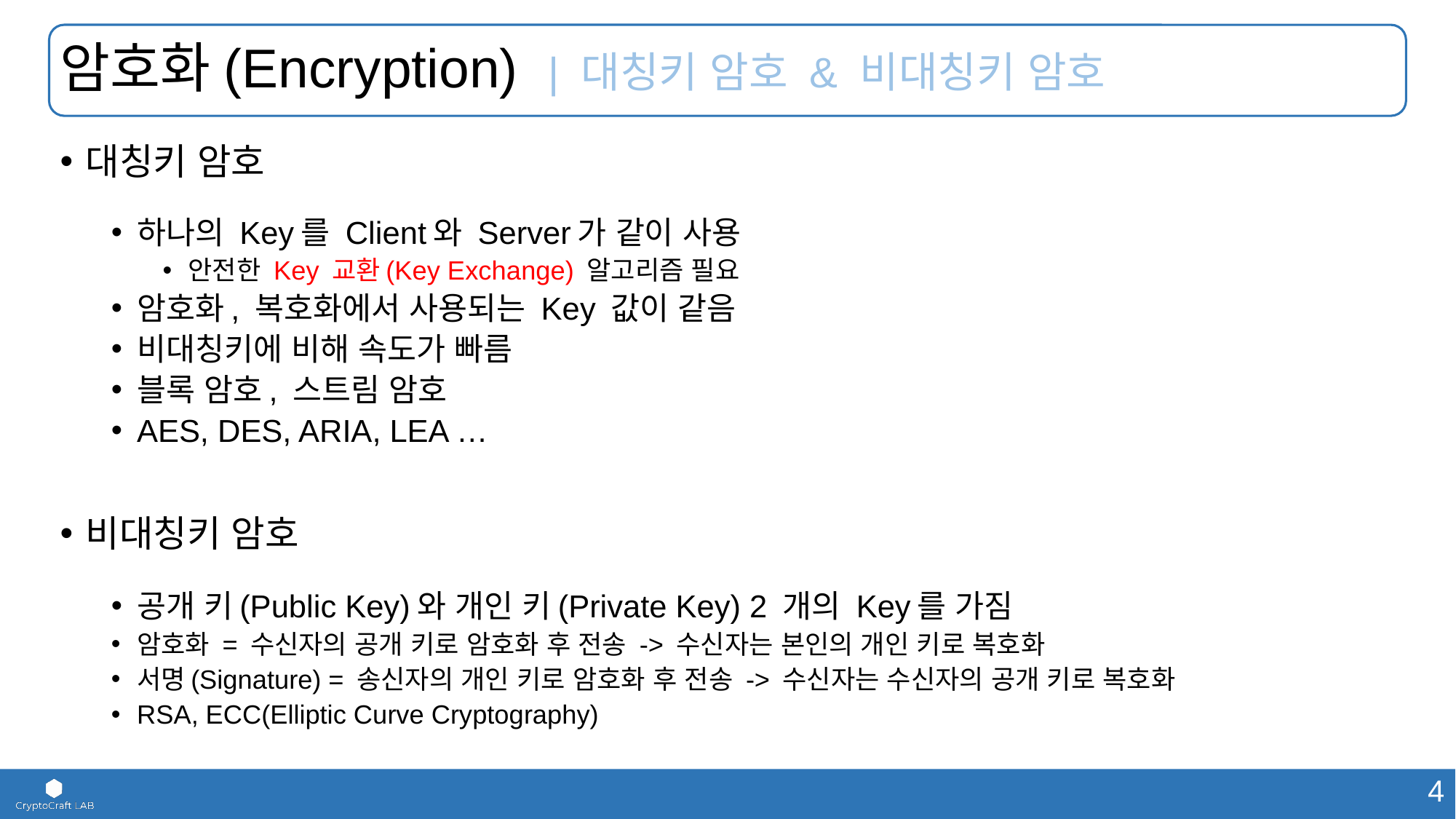

# 암호화(Encryption)  | 대칭키 암호 & 비대칭키 암호
대칭키 암호

하나의 Key를 Client와 Server가 같이 사용
안전한 Key 교환(Key Exchange) 알고리즘 필요
암호화, 복호화에서 사용되는 Key 값이 같음
비대칭키에 비해 속도가 빠름
블록 암호, 스트림 암호
AES, DES, ARIA, LEA …

비대칭키 암호

공개 키(Public Key)와 개인 키(Private Key) 2 개의 Key를 가짐
암호화 = 수신자의 공개 키로 암호화 후 전송 -> 수신자는 본인의 개인 키로 복호화
서명(Signature) = 송신자의 개인 키로 암호화 후 전송 -> 수신자는 수신자의 공개 키로 복호화
RSA, ECC(Elliptic Curve Cryptography)